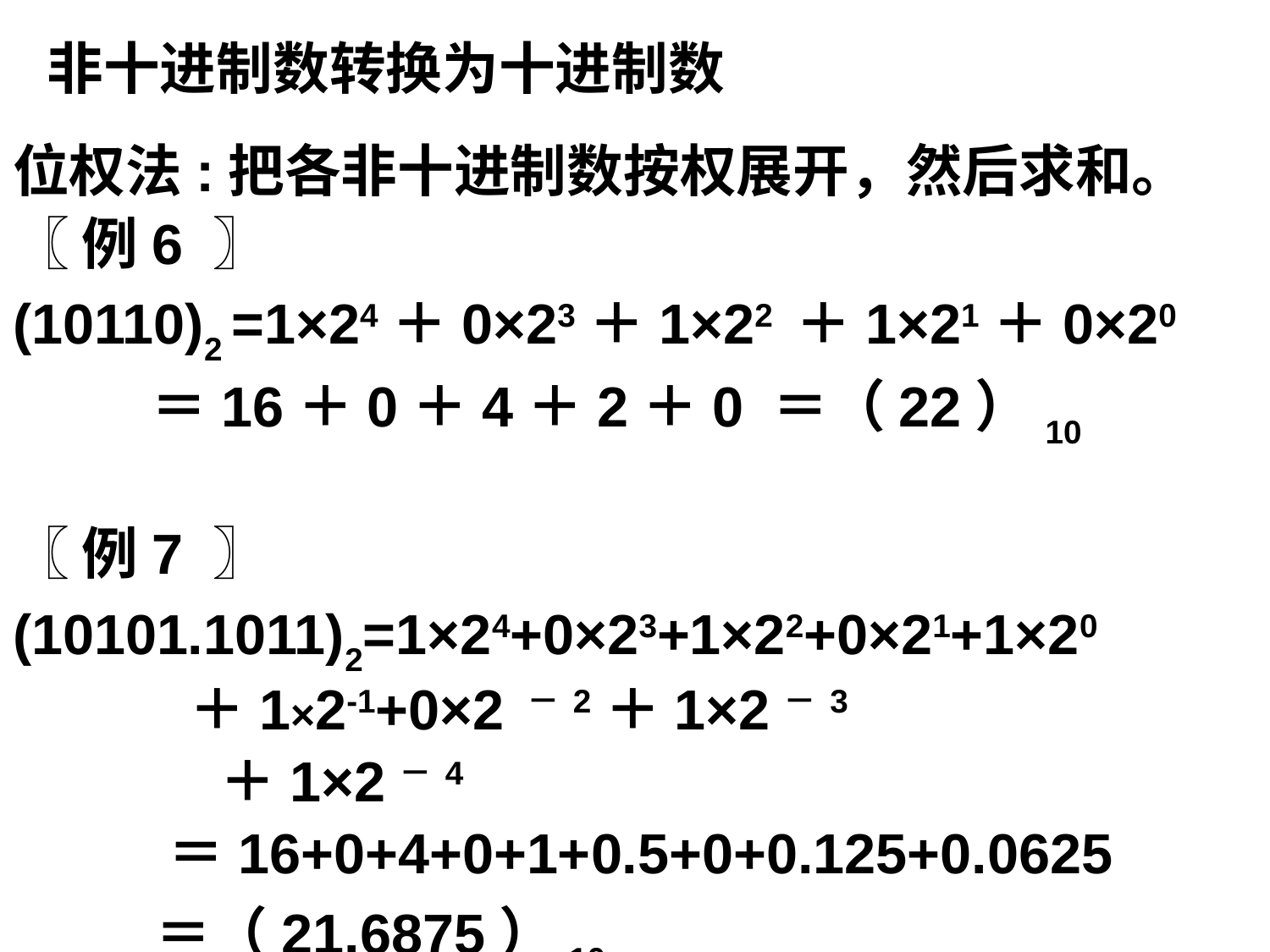

# 非十进制数转换为十进制数
位权法:把各非十进制数按权展开，然后求和。
〖 例6 〗
(10110)2 =1×24＋0×23＋1×22 ＋1×21＋0×20
	      ＝16＋0＋4＋2＋0 ＝（22）10

〖 例7 〗
(10101.1011)2=1×24+0×23+1×22+0×21+1×20
                      ＋1×2-1+0×2 －2＋1×2－3
               ＋1×2－4
           ＝16+0+4+0+1+0.5+0+0.125+0.0625
          ＝（21.6875）10